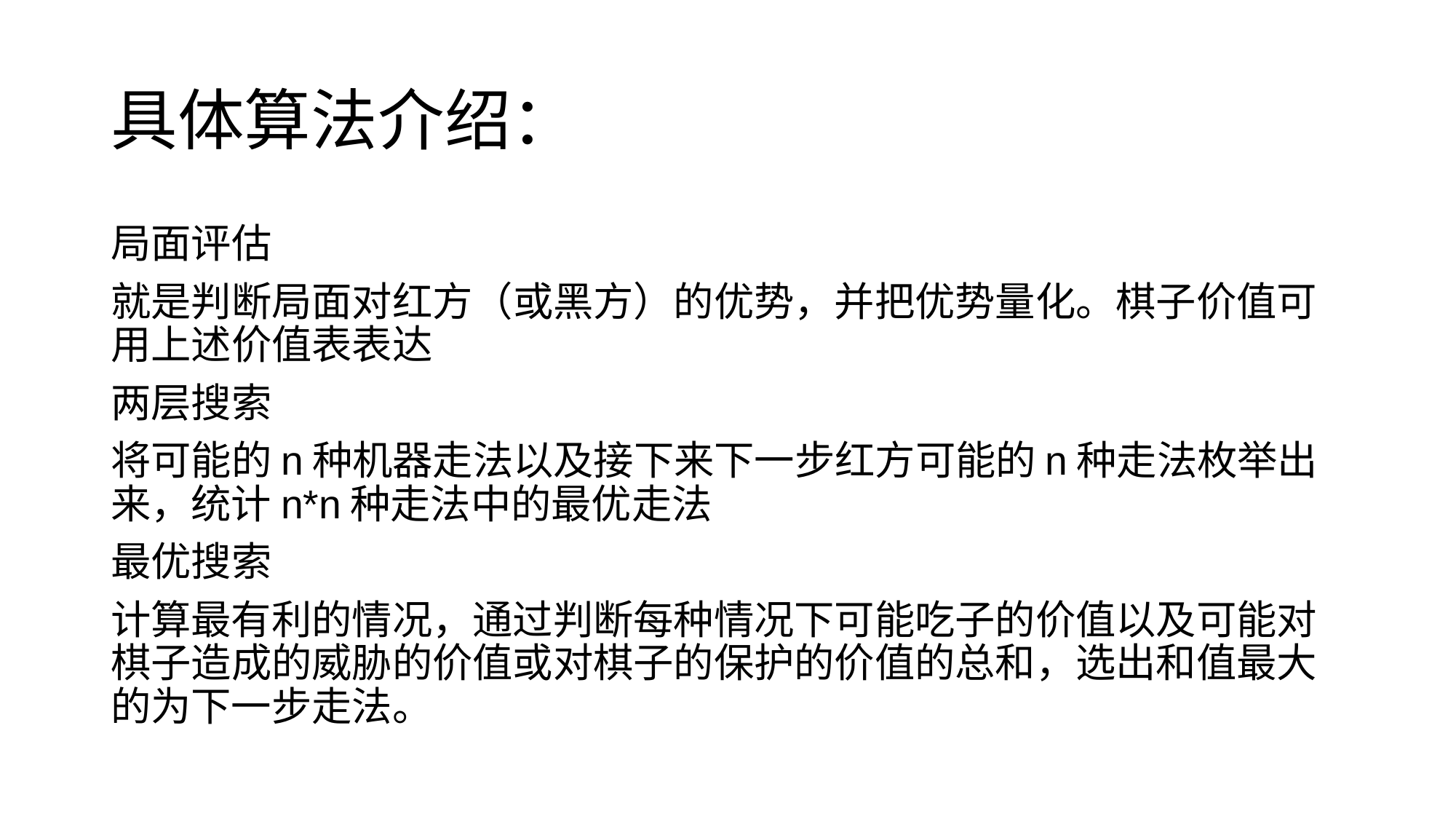

# 具体算法介绍：
局面评估
就是判断局面对红方（或黑方）的优势，并把优势量化。棋子价值可用上述价值表表达
两层搜索
将可能的n种机器走法以及接下来下一步红方可能的n种走法枚举出来，统计n*n种走法中的最优走法
最优搜索
计算最有利的情况，通过判断每种情况下可能吃子的价值以及可能对棋子造成的威胁的价值或对棋子的保护的价值的总和，选出和值最大的为下一步走法。